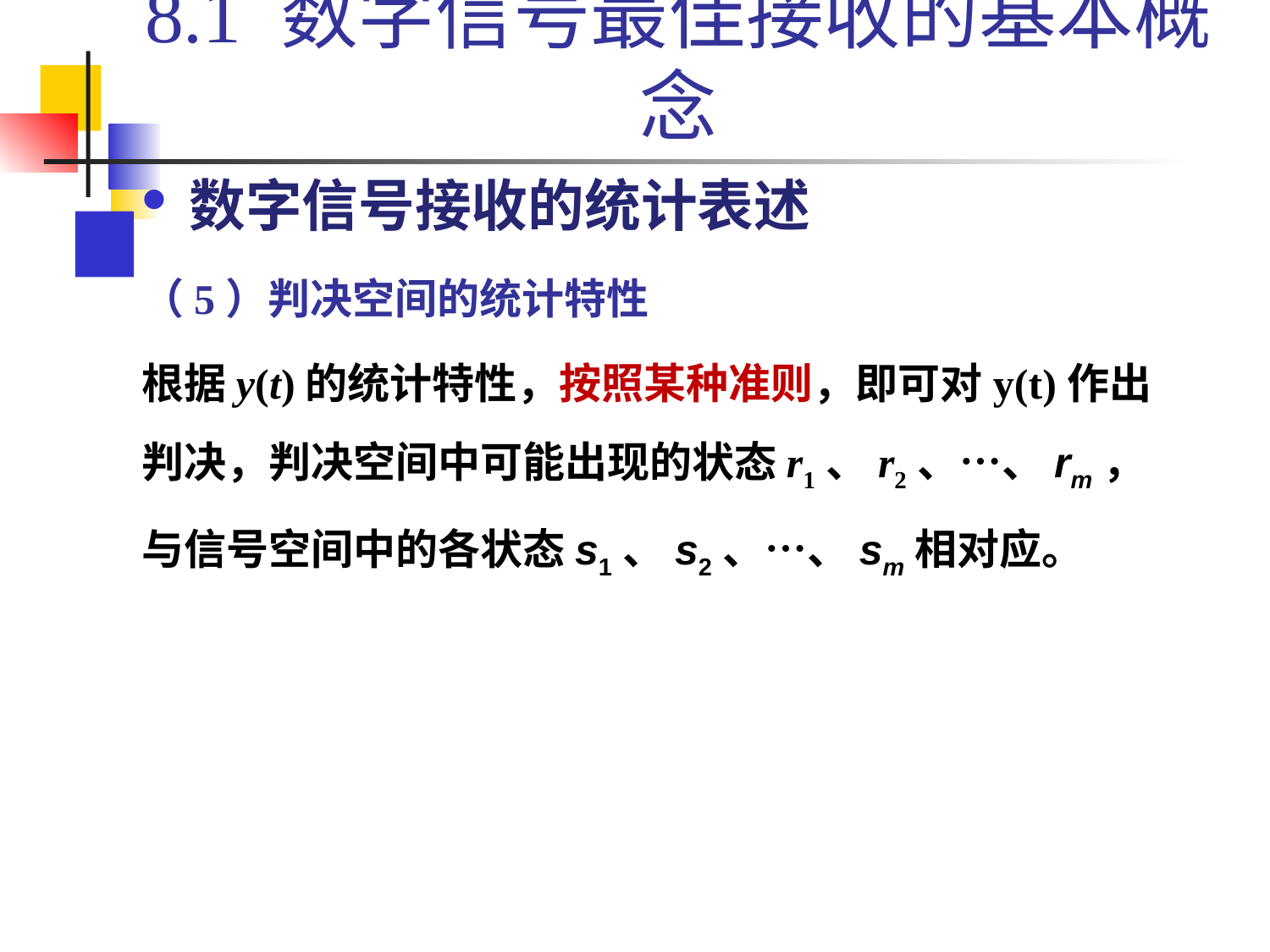

# 8.1 数字信号最佳接收的基本概念
数字信号接收的统计表述
（5）判决空间的统计特性
根据y(t)的统计特性，按照某种准则，即可对y(t)作出判决，判决空间中可能出现的状态r1、r2、…、rm，与信号空间中的各状态s1、s2、…、sm相对应。

14